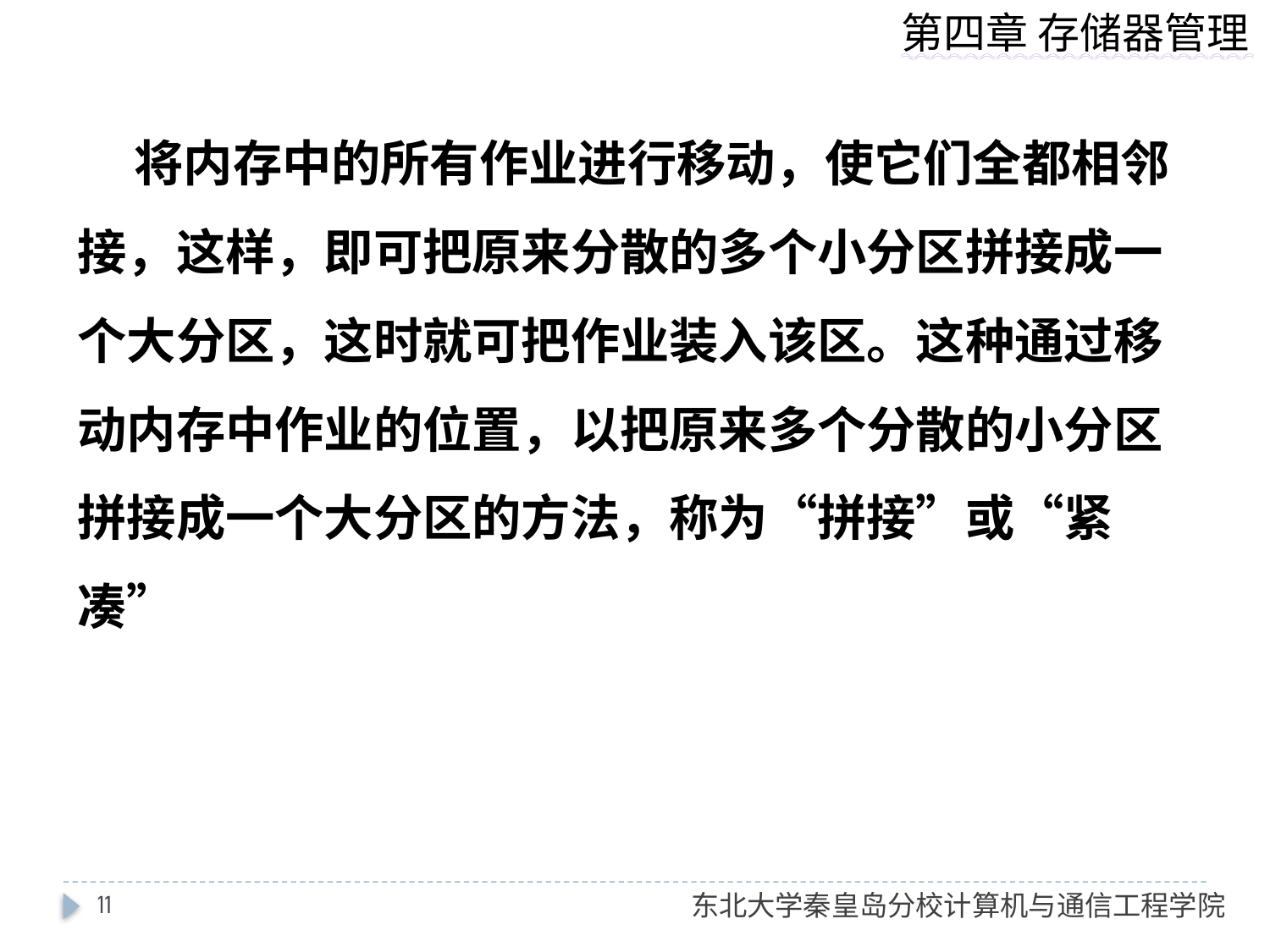

将内存中的所有作业进行移动，使它们全都相邻接，这样，即可把原来分散的多个小分区拼接成一个大分区，这时就可把作业装入该区。这种通过移动内存中作业的位置，以把原来多个分散的小分区拼接成一个大分区的方法，称为“拼接”或“紧凑”
11